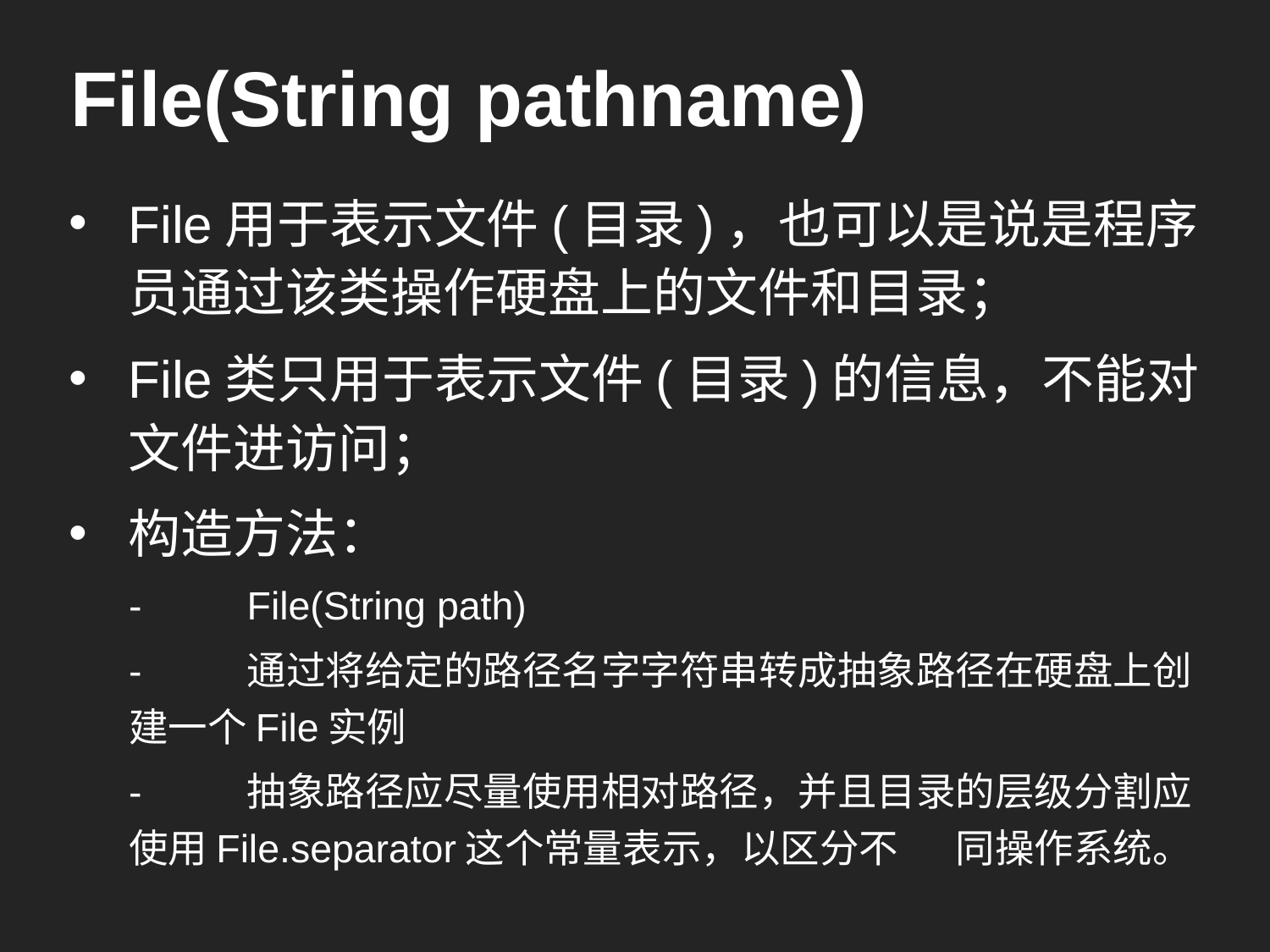

# File(String pathname)
File用于表示文件(目录)，也可以是说是程序员通过该类操作硬盘上的文件和目录；
File类只用于表示文件(目录)的信息，不能对文件进访问；
构造方法：
- 	File(String path)
- 	通过将给定的路径名字字符串转成抽象路径在硬	盘上创建一个File实例
- 	抽象路径应尽量使用相对路径，并且目录的层级	分割应使用File.separator这个常量表示，以区分不	同操作系统。